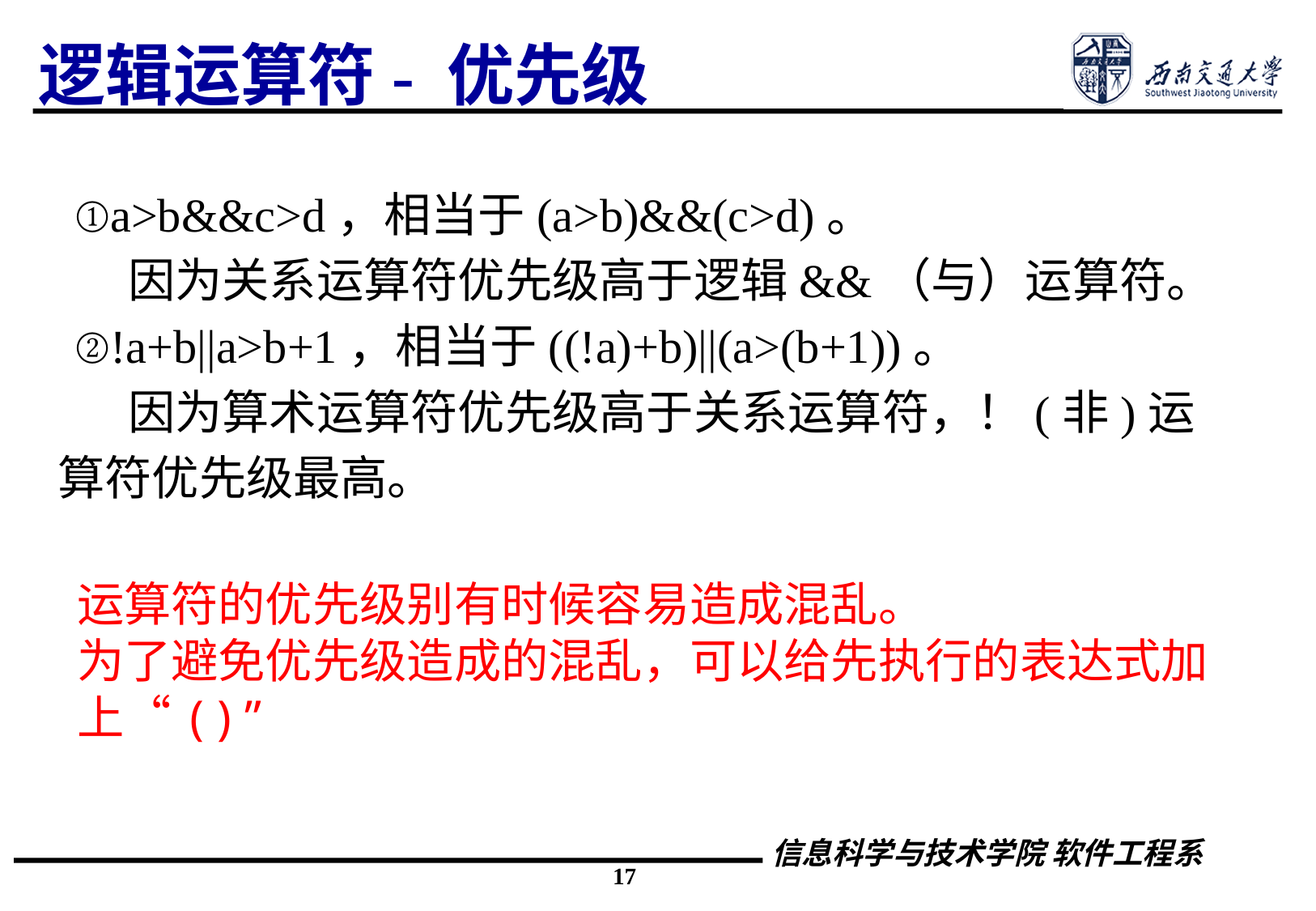

# 逻辑运算符- 优先级
①a>b&&c>d，相当于(a>b)&&(c>d)。
    因为关系运算符优先级高于逻辑&&（与）运算符。
②!a+b||a>b+1，相当于((!a)+b)||(a>(b+1))。
    因为算术运算符优先级高于关系运算符，！(非)运算符优先级最高。
运算符的优先级别有时候容易造成混乱。
为了避免优先级造成的混乱，可以给先执行的表达式加上“()”
17